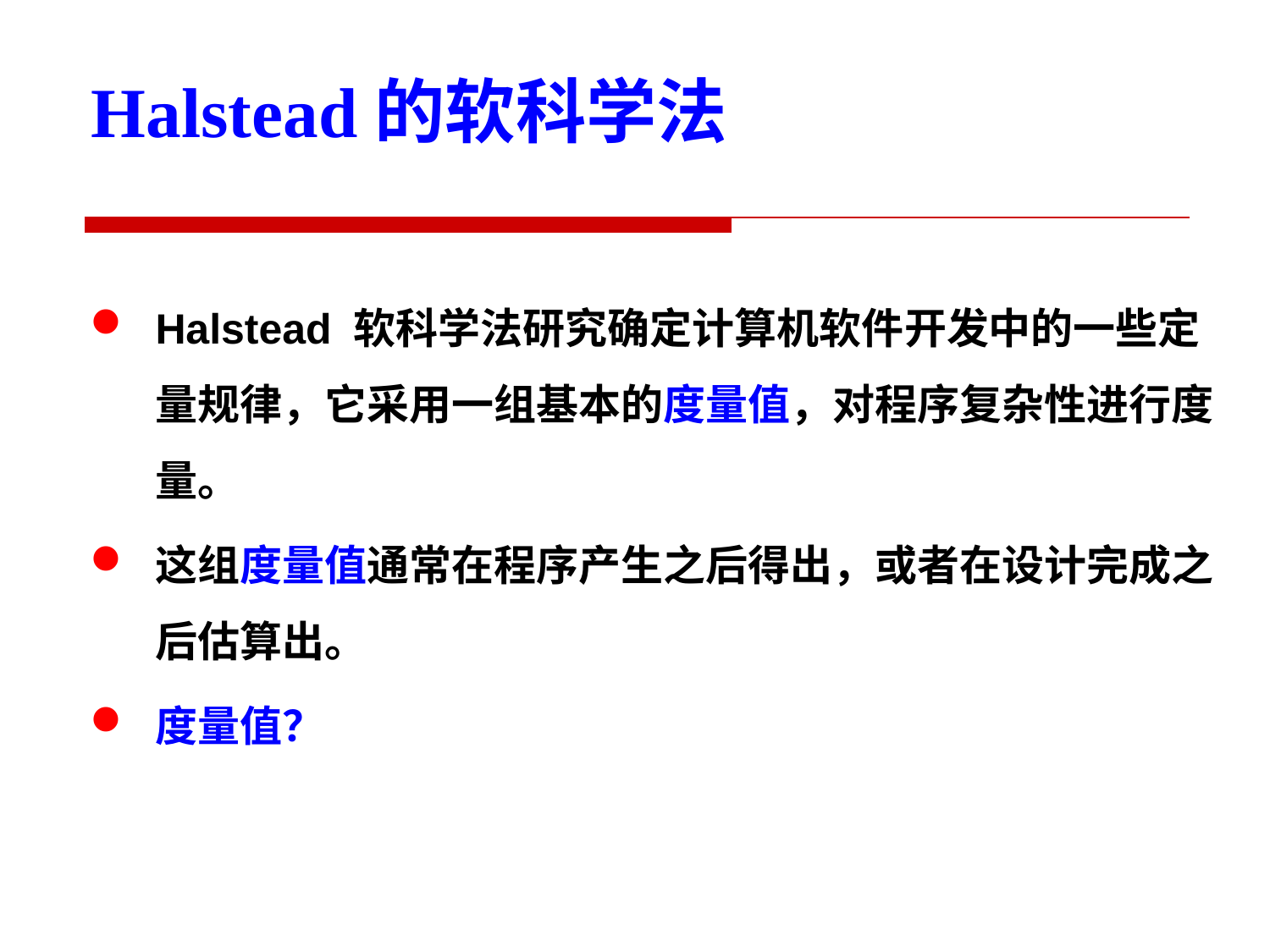

Halstead的软科学法
Halstead 软科学法研究确定计算机软件开发中的一些定量规律，它采用一组基本的度量值，对程序复杂性进行度量。
这组度量值通常在程序产生之后得出，或者在设计完成之后估算出。
度量值？